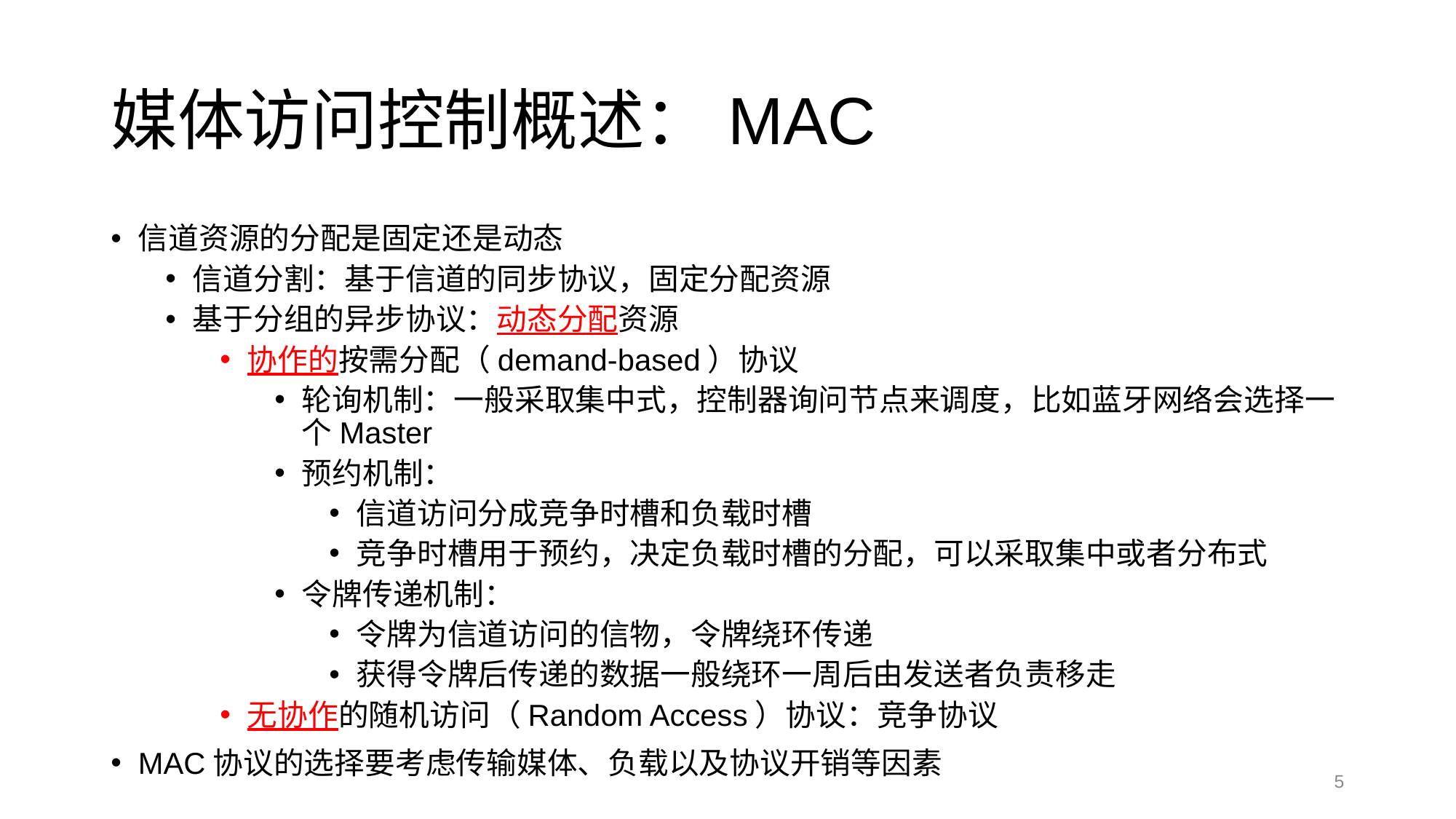

# 媒体访问控制概述：MAC
信道资源的分配是固定还是动态
信道分割：基于信道的同步协议，固定分配资源
基于分组的异步协议：动态分配资源
协作的按需分配（demand-based）协议
轮询机制：一般采取集中式，控制器询问节点来调度，比如蓝牙网络会选择一个Master
预约机制：
信道访问分成竞争时槽和负载时槽
竞争时槽用于预约，决定负载时槽的分配，可以采取集中或者分布式
令牌传递机制：
令牌为信道访问的信物，令牌绕环传递
获得令牌后传递的数据一般绕环一周后由发送者负责移走
无协作的随机访问（Random Access）协议：竞争协议
MAC协议的选择要考虑传输媒体、负载以及协议开销等因素
5